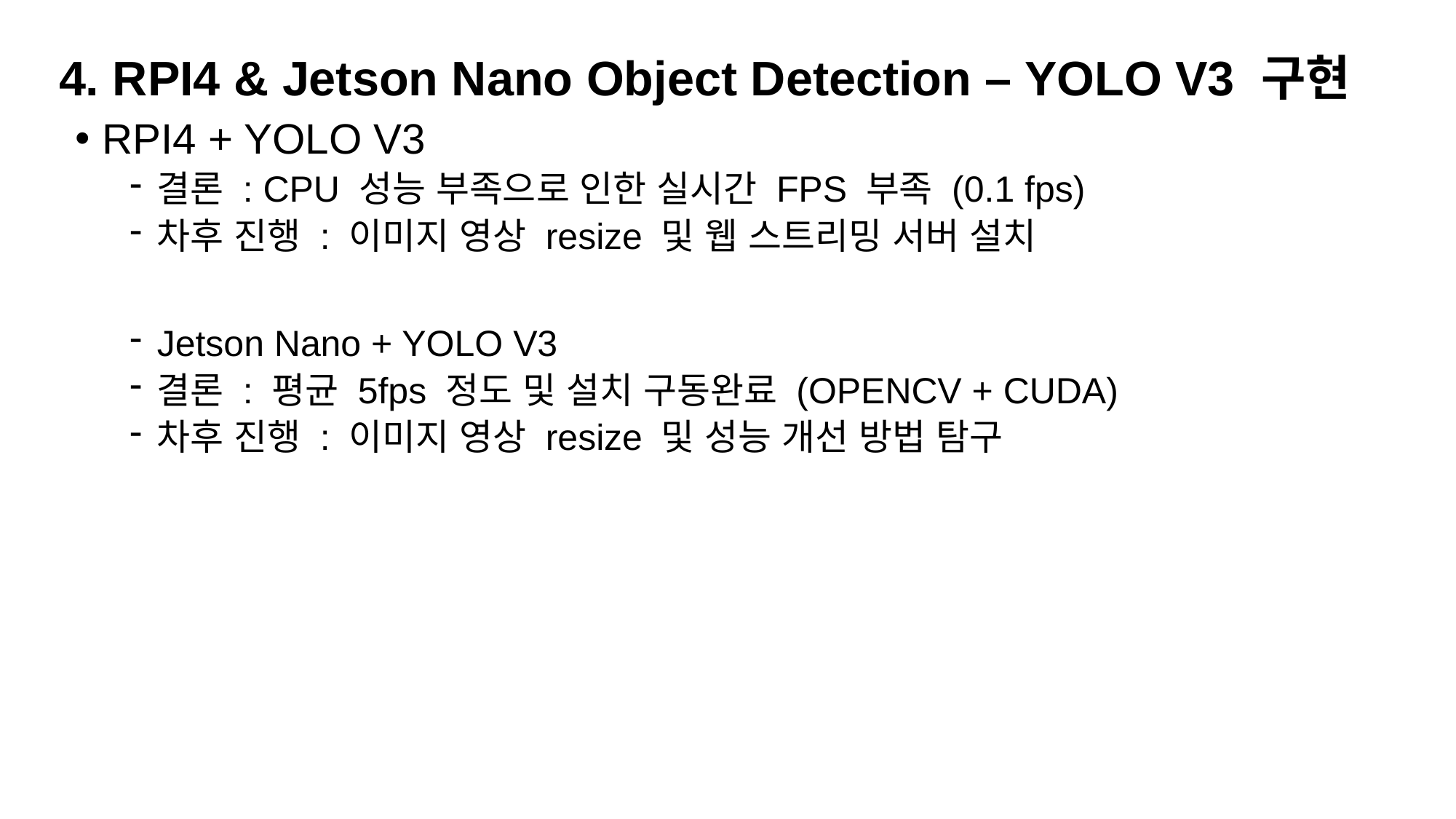

4. RPI4 & Jetson Nano Object Detection – YOLO V3 구현
RPI4 + YOLO V3
결론 : CPU 성능 부족으로 인한 실시간 FPS 부족 (0.1 fps)
차후 진행 : 이미지 영상 resize 및 웹 스트리밍 서버 설치

Jetson Nano + YOLO V3
결론 : 평균 5fps 정도 및 설치 구동완료 (OPENCV + CUDA)
차후 진행 : 이미지 영상 resize 및 성능 개선 방법 탐구